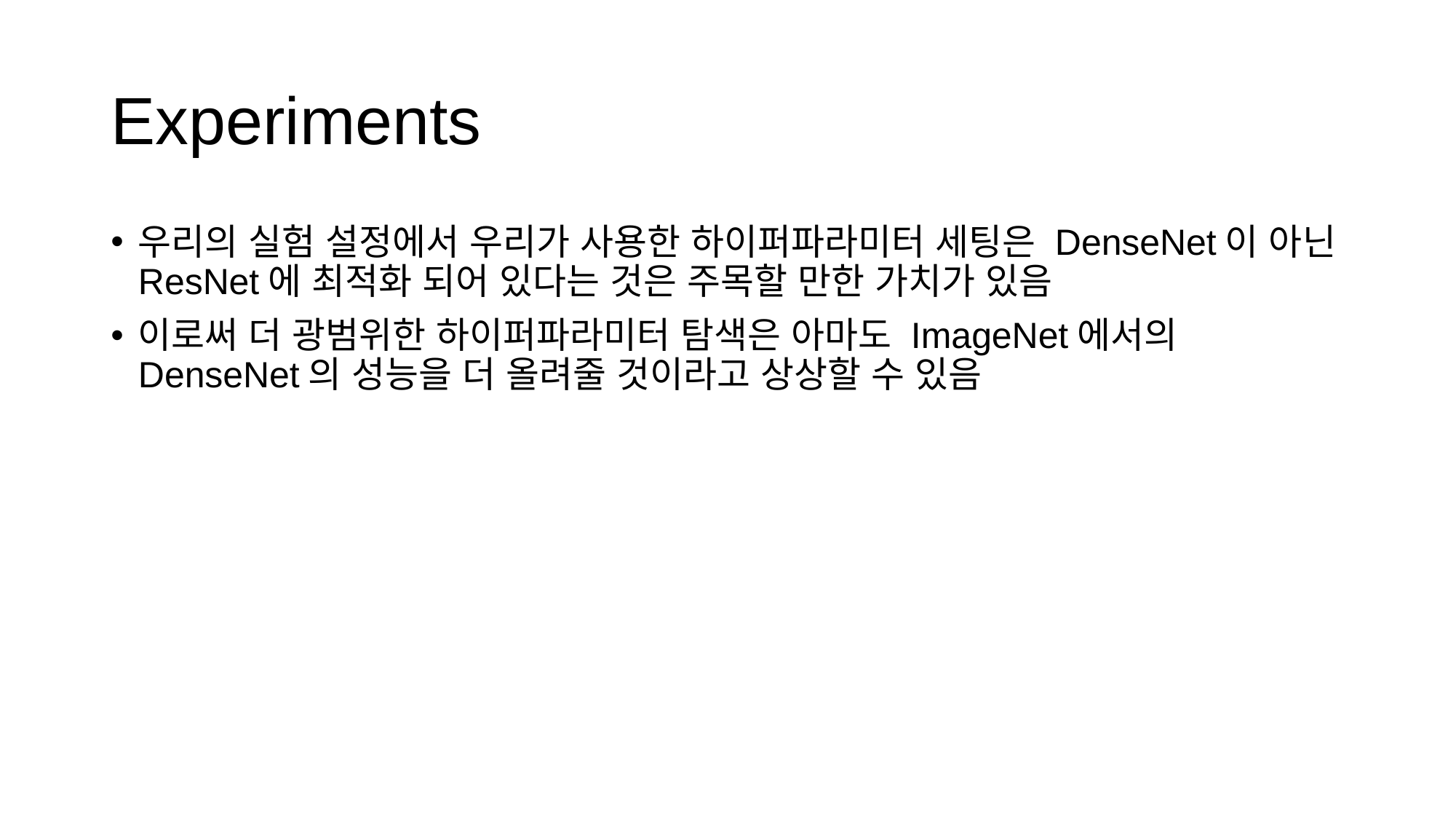

# Experiments
우리의 실험 설정에서 우리가 사용한 하이퍼파라미터 세팅은 DenseNet이 아닌 ResNet에 최적화 되어 있다는 것은 주목할 만한 가치가 있음
이로써 더 광범위한 하이퍼파라미터 탐색은 아마도 ImageNet에서의 DenseNet의 성능을 더 올려줄 것이라고 상상할 수 있음